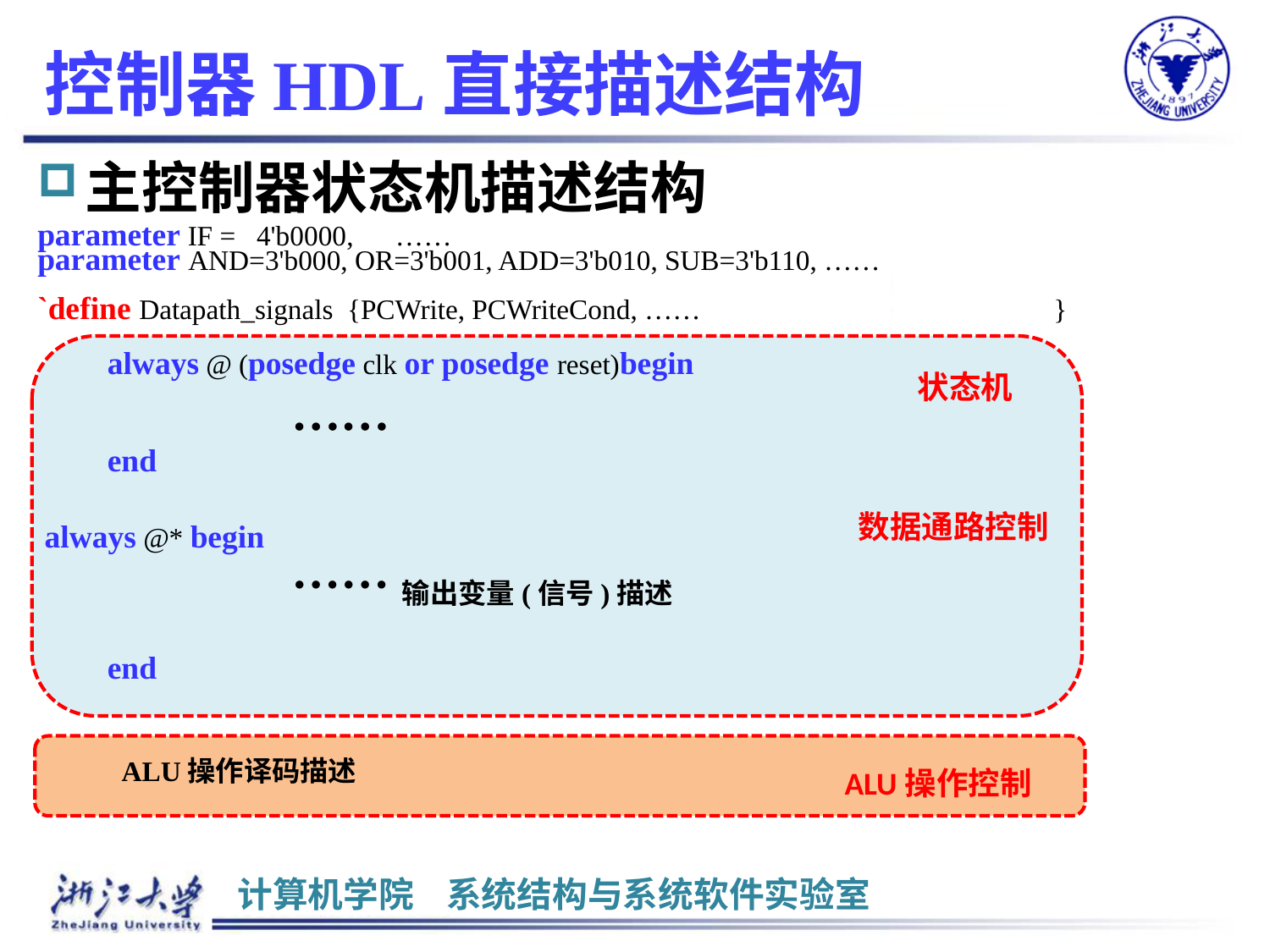

# 控制器HDL直接描述结构
主控制器状态机描述结构
parameter IF =   4'b0000,      ……
parameter AND=3'b000, OR=3'b001, ADD=3'b010, SUB=3'b110, ……

`define Datapath_signals  {PCWrite, PCWriteCond, ……			}

          always @ (posedge clk or posedge reset)begin
		……
          end

 always @* begin
		……输出变量(信号)描述

          end

            ALU操作译码描述

状态机
数据通路控制

ALU操作控制